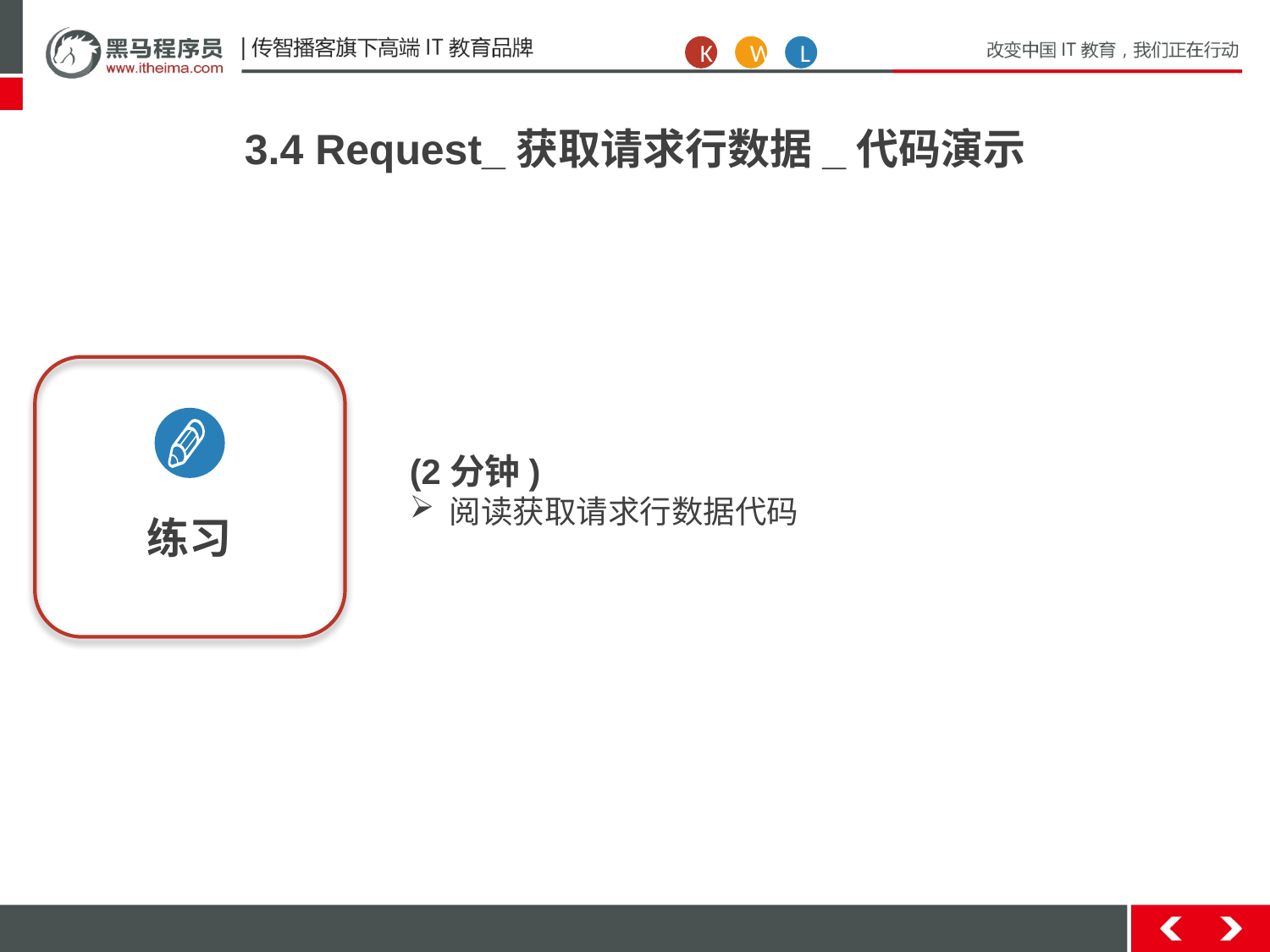

K
W
L
3.4 Request_获取请求行数据_代码演示

练习
(2分钟)
阅读获取请求行数据代码